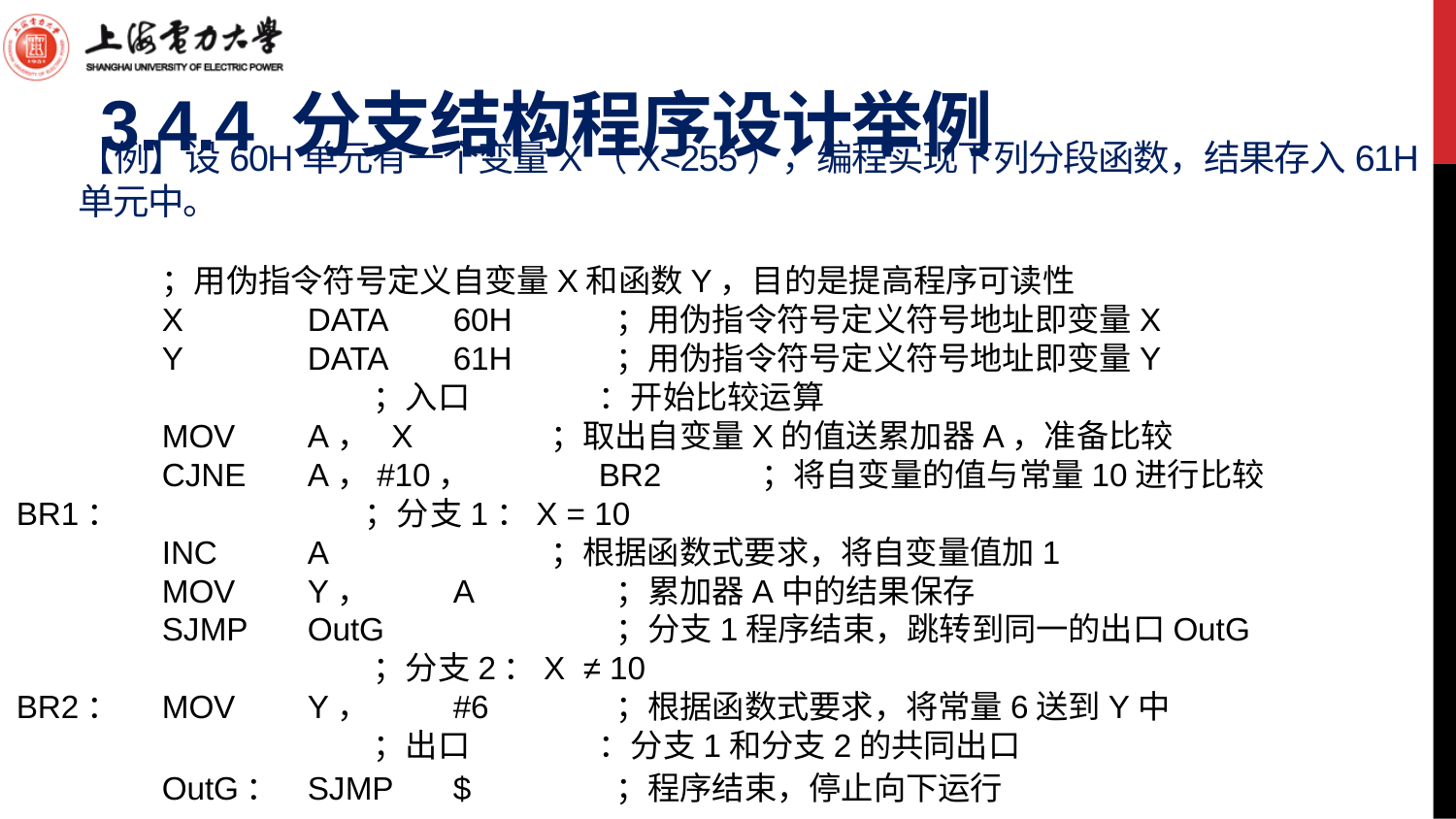

3.4.4 分支结构程序设计举例
# 【例】设60H单元有一个变量X（X<255），编程实现下列分段函数，结果存入61H单元中。

	；用伪指令符号定义自变量X和函数Y，目的是提高程序可读性
	X 	DATA	60H	 ；用伪指令符号定义符号地址即变量X
	Y 	DATA	61H	 ；用伪指令符号定义符号地址即变量Y
	                            ；入口	：开始比较运算
	MOV	A，  X	          ；取出自变量X的值送累加器A，准备比较
	CJNE	A，#10，	BR2    	 ；将自变量的值与常量10进行比较
BR1：	                            ；分支1：X = 10
	INC	A	          ；根据函数式要求，将自变量值加1
	MOV 	Y，	A 	 ；累加器A中的结果保存
	SJMP	OutG		 ；分支1程序结束，跳转到同一的出口OutG
	                            ；分支2：X  ≠ 10
BR2：	MOV	Y，	#6	 ；根据函数式要求，将常量6送到Y中
	                            ；出口	：分支1和分支2的共同出口
	OutG：	SJMP	$	 ；程序结束，停止向下运行